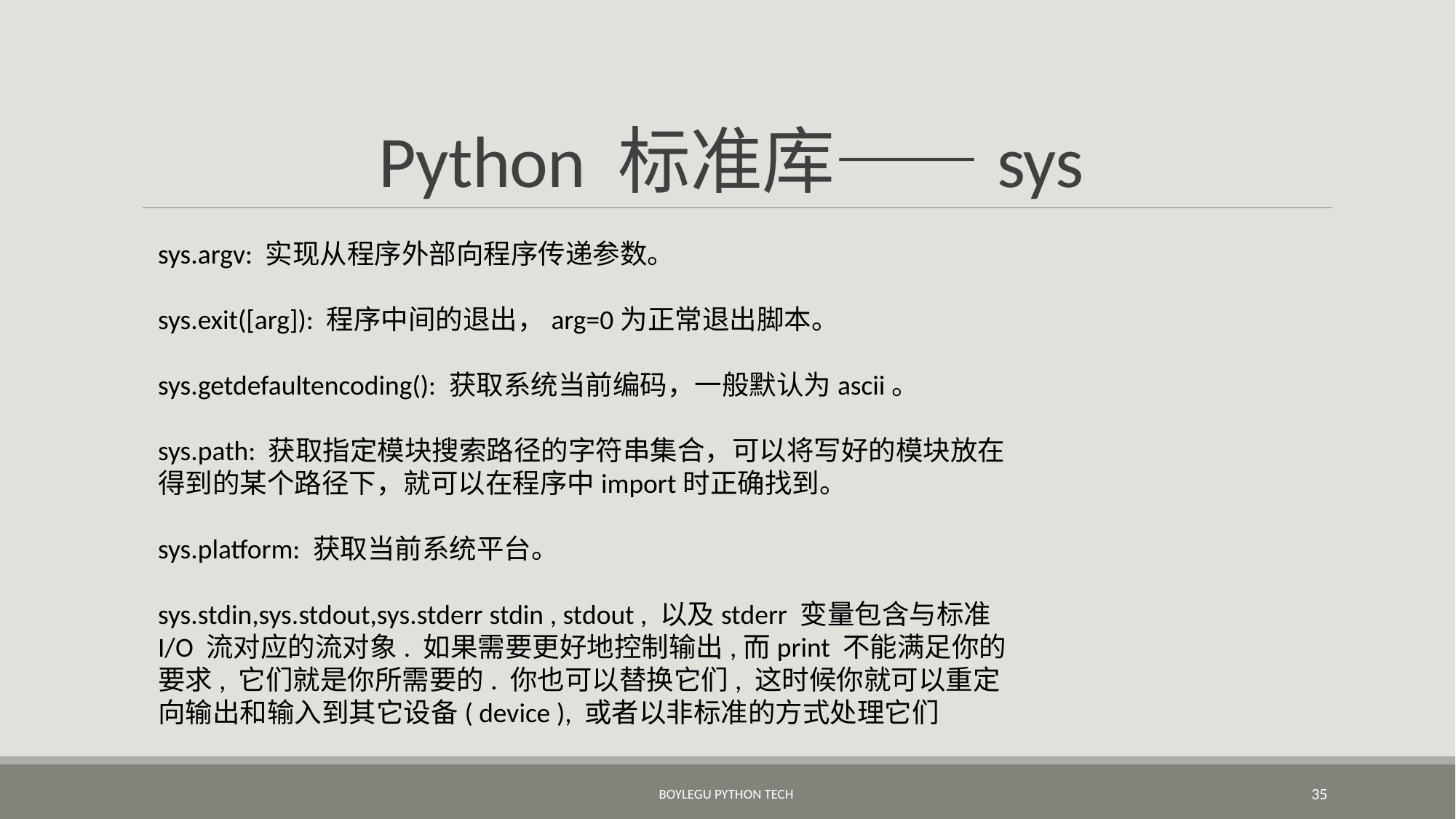

# Python 标准库——sys

sys.argv: 实现从程序外部向程序传递参数。

sys.exit([arg]): 程序中间的退出，arg=0为正常退出脚本。

sys.getdefaultencoding(): 获取系统当前编码，一般默认为ascii。

sys.path: 获取指定模块搜索路径的字符串集合，可以将写好的模块放在得到的某个路径下，就可以在程序中import时正确找到。

sys.platform: 获取当前系统平台。

sys.stdin,sys.stdout,sys.stderr stdin , stdout , 以及stderr 变量包含与标准I/O 流对应的流对象. 如果需要更好地控制输出,而print 不能满足你的要求, 它们就是你所需要的. 你也可以替换它们, 这时候你就可以重定向输出和输入到其它设备( device ), 或者以非标准的方式处理它们

BoyleGu Python Tech
35